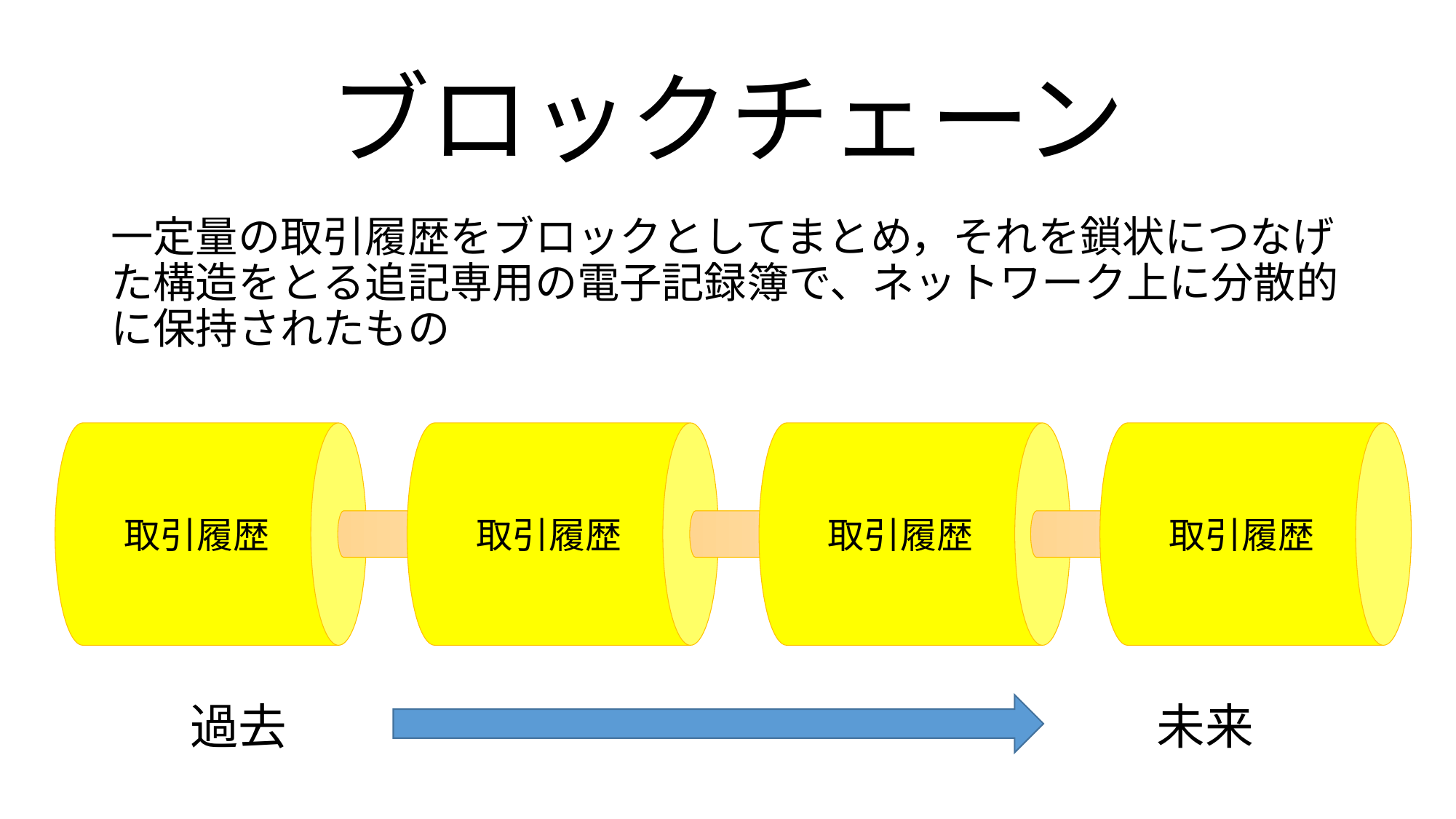

# ブロックチェーン
一定量の取引履歴をブロックとしてまとめ，それを鎖状につなげた構造をとる追記専用の電子記録簿で、ネットワーク上に分散的に保持されたもの
取引履歴
取引履歴
取引履歴
取引履歴

過去
未来